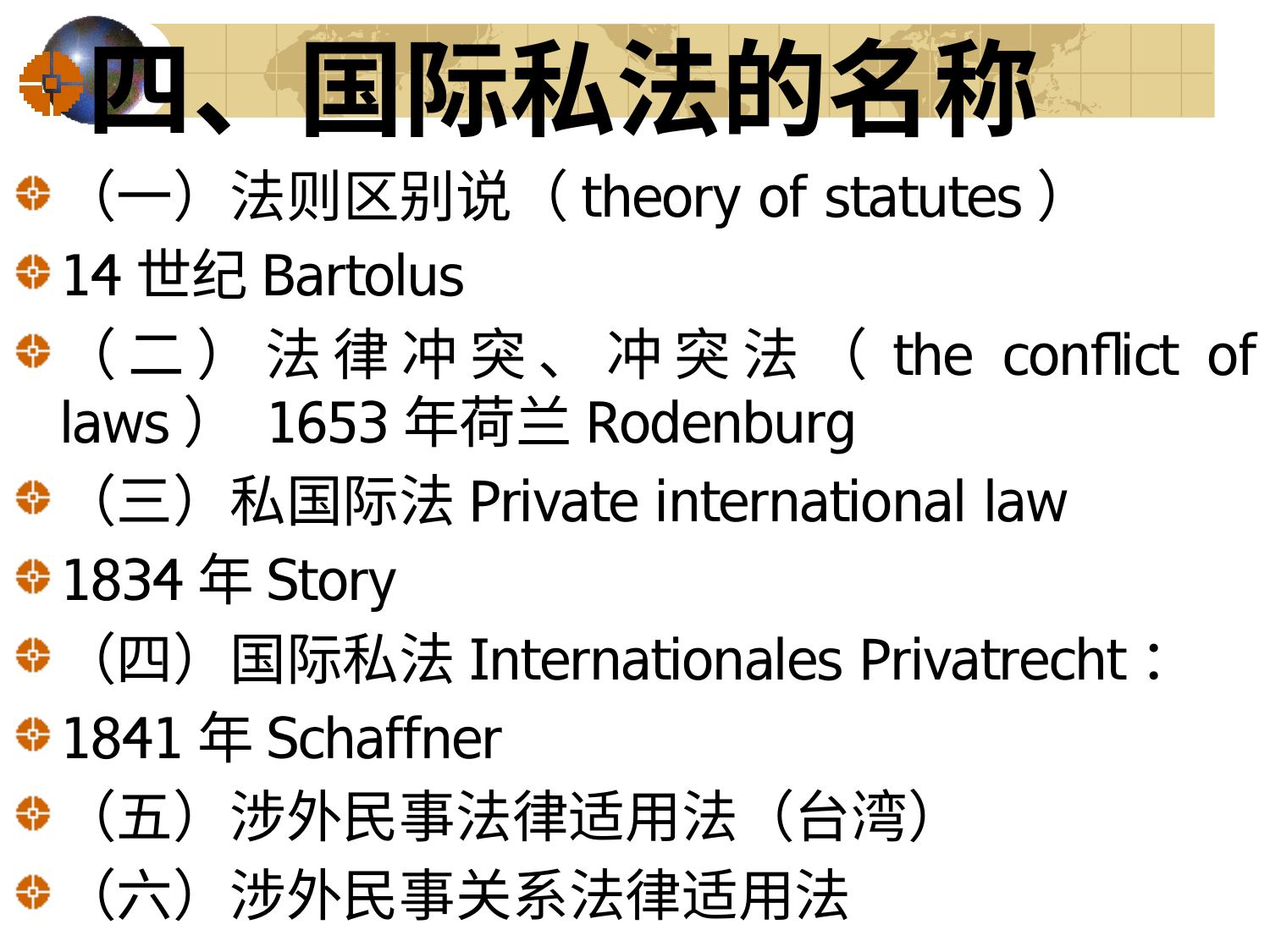

四、国际私法的名称
（一）法则区别说（theory of statutes）
14世纪Bartolus
（二）法律冲突、冲突法（the conflict of laws） 1653年荷兰Rodenburg
（三）私国际法Private international law
1834年Story
（四）国际私法Internationales Privatrecht：
1841年Schaffner
（五）涉外民事法律适用法（台湾）
（六）涉外民事关系法律适用法